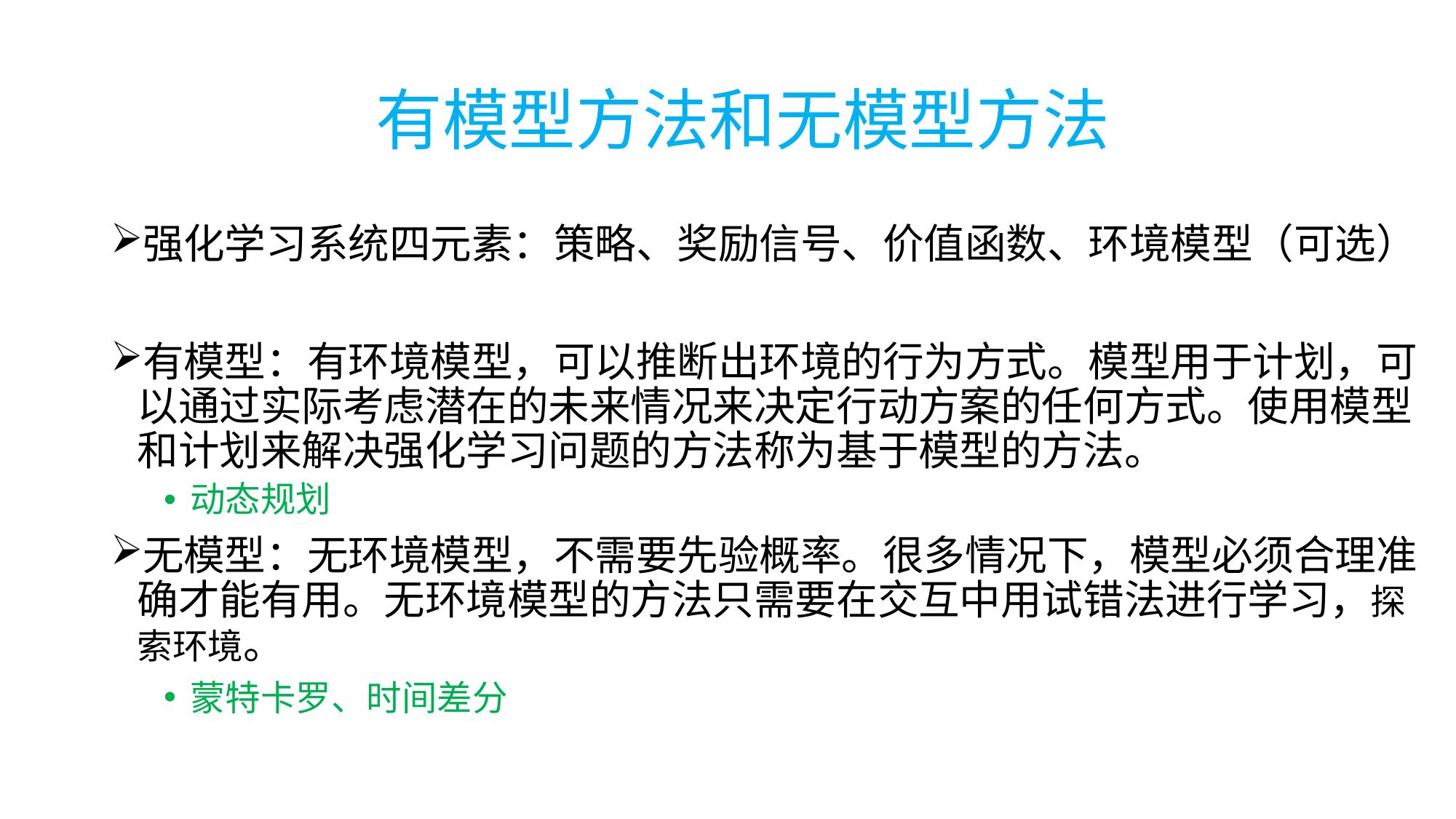

# 有模型方法和无模型方法
强化学习系统四元素：策略、奖励信号、价值函数、环境模型（可选）

有模型：有环境模型，可以推断出环境的行为方式。模型用于计划，可以通过实际考虑潜在的未来情况来决定行动方案的任何方式。使用模型和计划来解决强化学习问题的方法称为基于模型的方法。
动态规划
无模型：无环境模型，不需要先验概率。很多情况下，模型必须合理准确才能有用。无环境模型的方法只需要在交互中用试错法进行学习，探索环境。
蒙特卡罗、时间差分